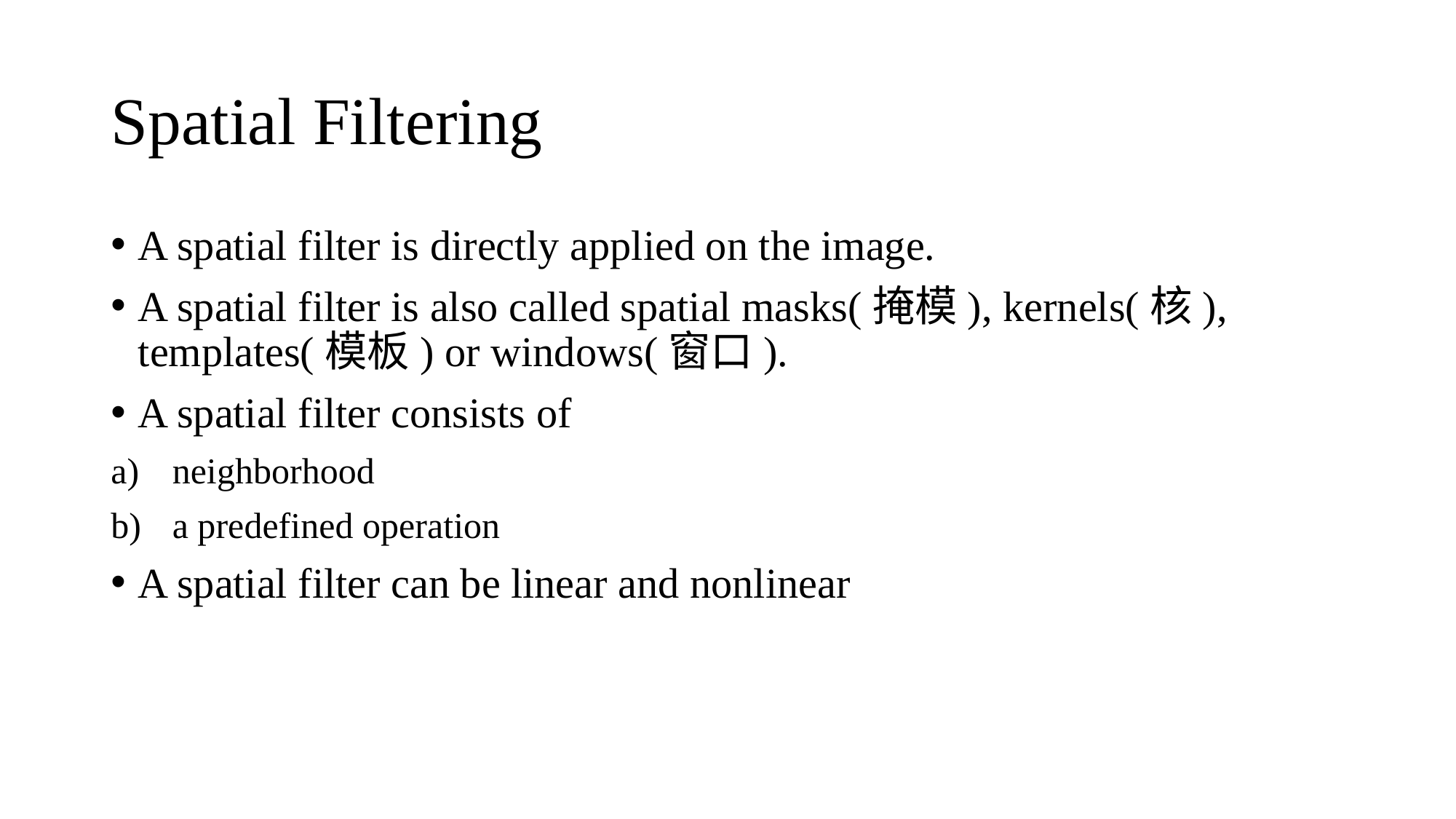

# Spatial Filtering
A spatial filter is directly applied on the image.
A spatial filter is also called spatial masks(掩模), kernels(核), templates(模板) or windows(窗口).
A spatial filter consists of
neighborhood
a predefined operation
A spatial filter can be linear and nonlinear